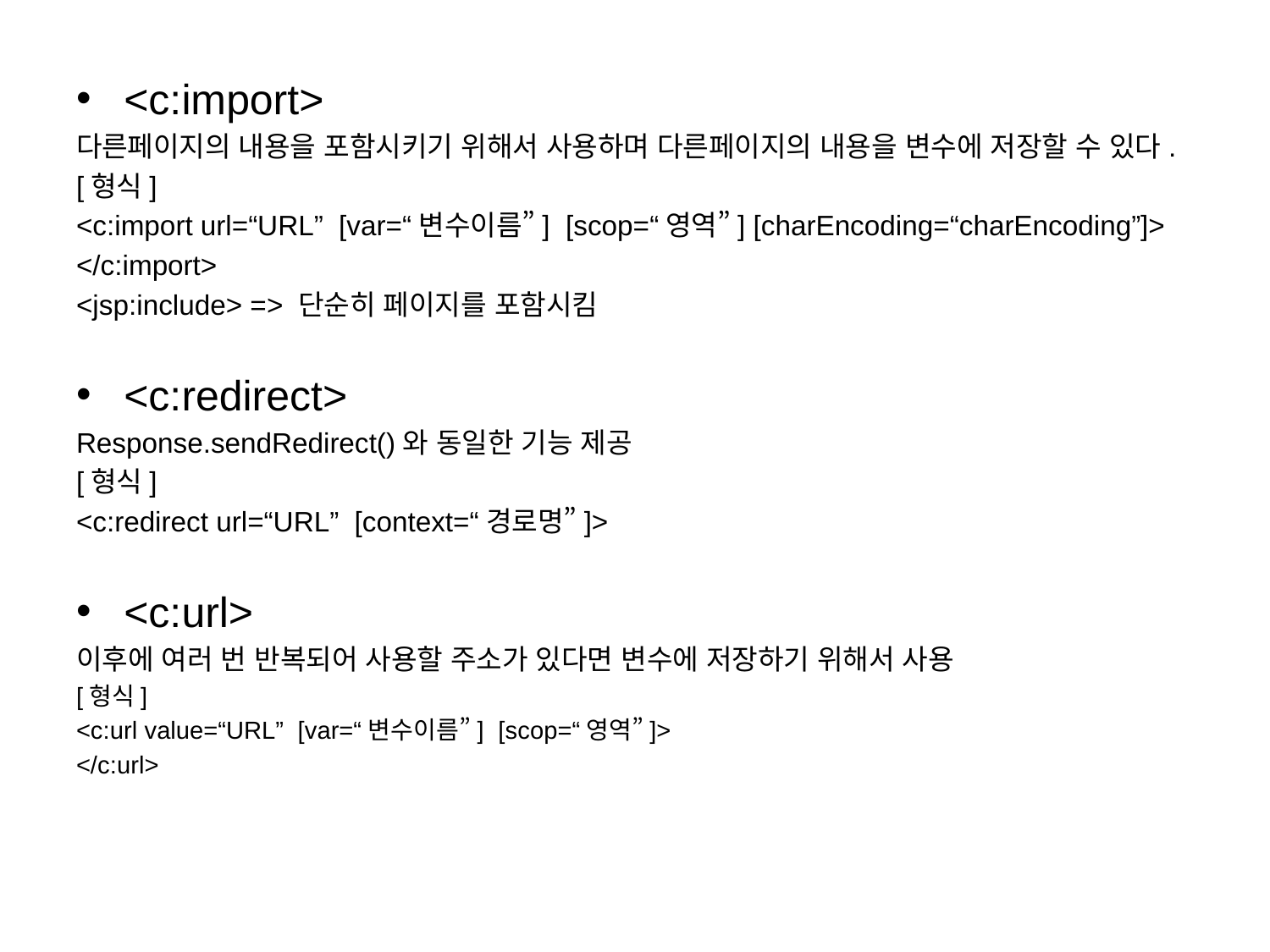

<c:import>
다른페이지의 내용을 포함시키기 위해서 사용하며 다른페이지의 내용을 변수에 저장할 수 있다.
[형식]
<c:import url=“URL”  [var=“변수이름”]  [scop=“영역”] [charEncoding=“charEncoding”]>
</c:import>
<jsp:include> => 단순히 페이지를 포함시킴

<c:redirect>
Response.sendRedirect()와 동일한 기능 제공
[형식]
<c:redirect url=“URL”  [context=“경로명”]>

<c:url>
이후에 여러 번 반복되어 사용할 주소가 있다면 변수에 저장하기 위해서 사용
[형식]
<c:url value=“URL”  [var=“변수이름”]  [scop=“영역”]>
</c:url>